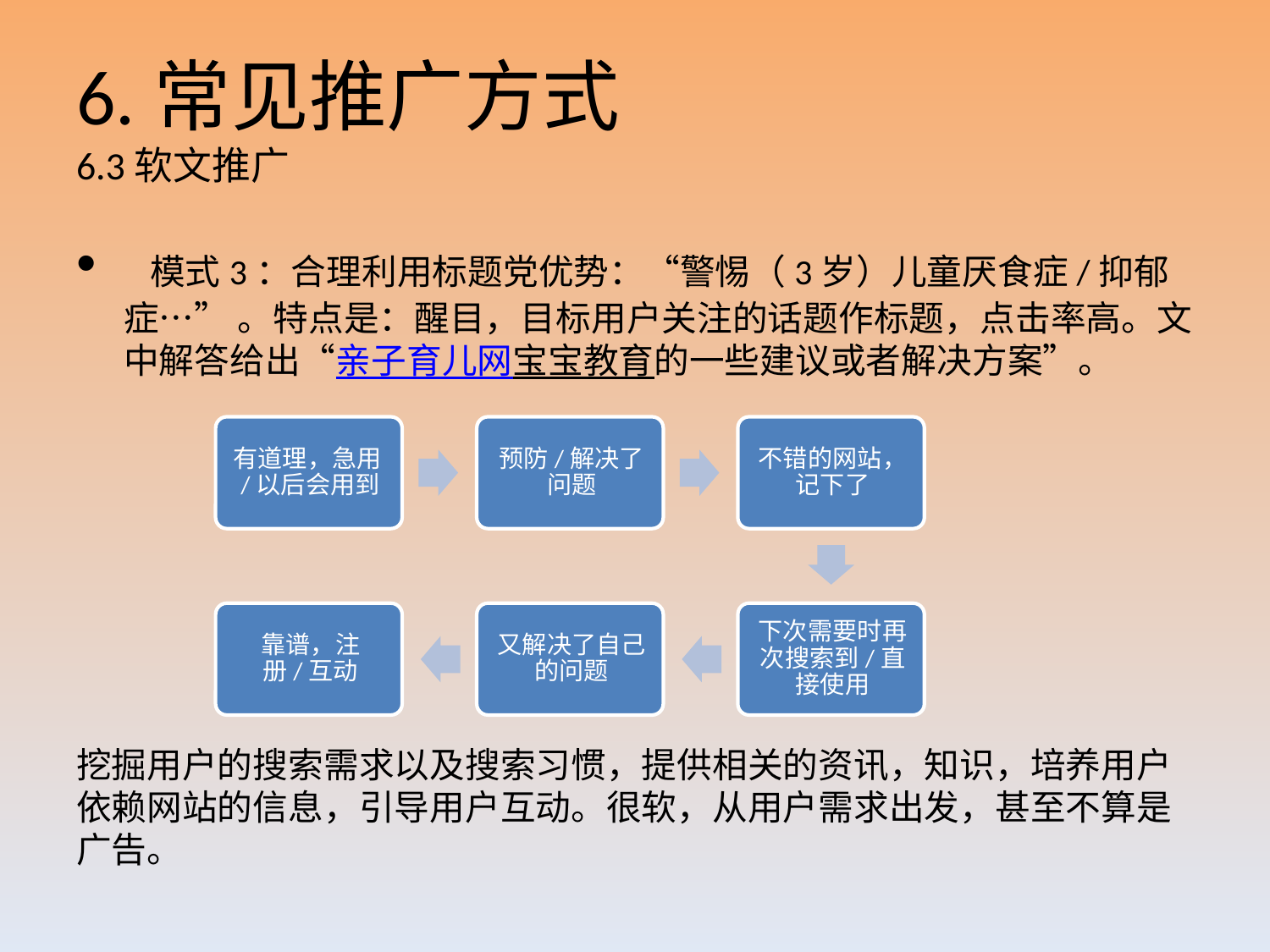

# 6.常见推广方式 6.3软文推广
 模式3：合理利用标题党优势：“警惕（3岁）儿童厌食症/抑郁症…” 。特点是：醒目，目标用户关注的话题作标题，点击率高。文中解答给出“亲子育儿网宝宝教育的一些建议或者解决方案”。

挖掘用户的搜索需求以及搜索习惯，提供相关的资讯，知识，培养用户依赖网站的信息，引导用户互动。很软，从用户需求出发，甚至不算是广告。
有道理，急用/以后会用到

预防/解决了问题

不错的网站，记下了

下次需要时再次搜索到/直接使用

又解决了自己的问题

靠谱，注册/互动